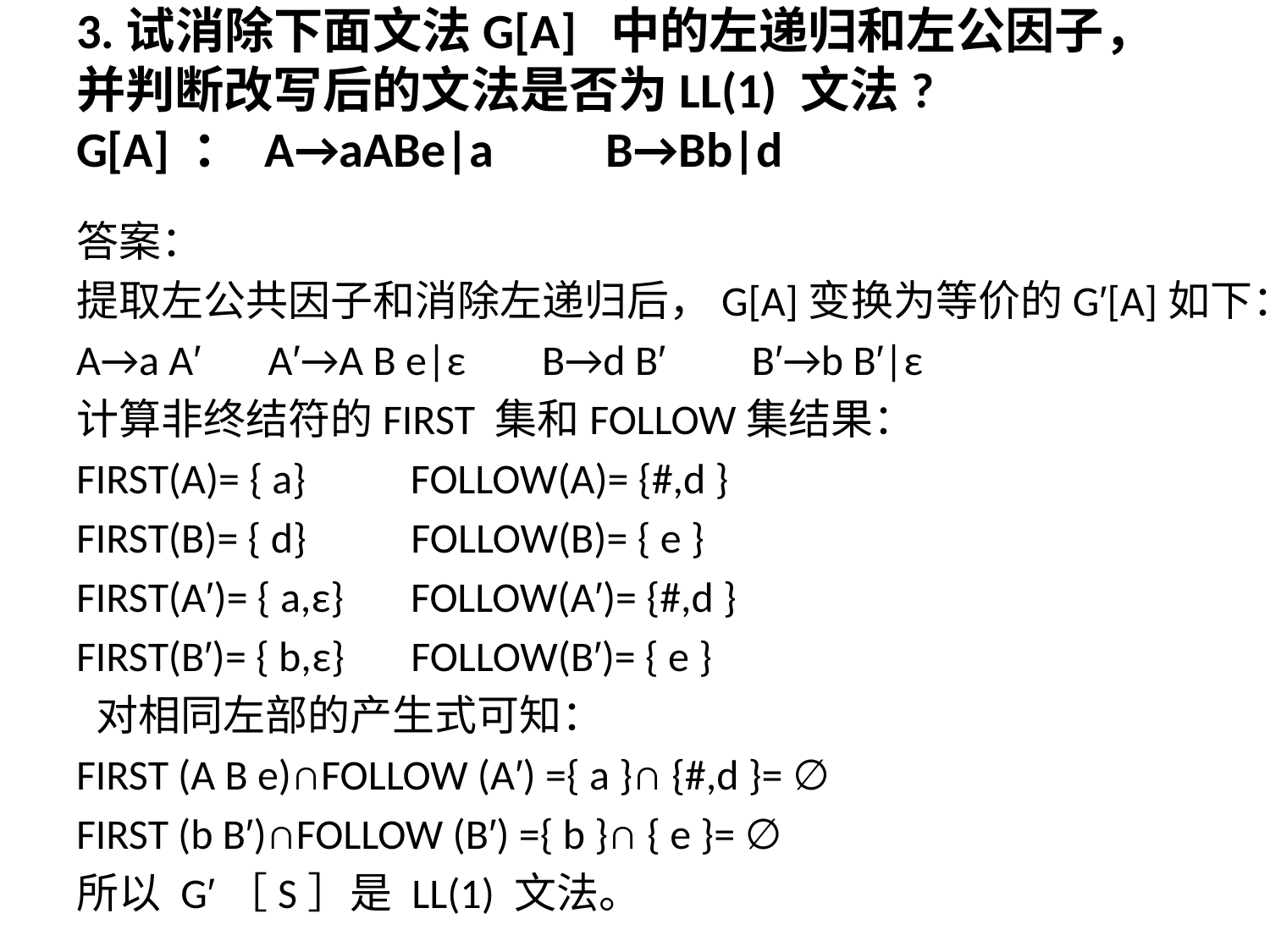

# 3.试消除下面文法G[A]  中的左递归和左公因子，并判断改写后的文法是否为LL(1) 文法? G[A] ： A→aABe|a          B→Bb|d
答案：
提取左公共因子和消除左递归后，G[A]变换为等价的G′[A]如下：
A→a A′       A′→A B e|ε        B→d B′         B′→b B′|ε
计算非终结符的FIRST 集和FOLLOW集结果：
FIRST(A)= { a}           FOLLOW(A)= {#,d }
FIRST(B)= { d}           FOLLOW(B)= { e }
FIRST(A′)= { a,ε}       FOLLOW(A′)= {#,d }
FIRST(B′)= { b,ε}       FOLLOW(B′)= { e }
 对相同左部的产生式可知：
FIRST (A B e)∩FOLLOW (A′) ={ a }∩ {#,d }= ∅
FIRST (b B′)∩FOLLOW (B′) ={ b }∩ { e }= ∅
所以 G′［S］是 LL(1) 文法。